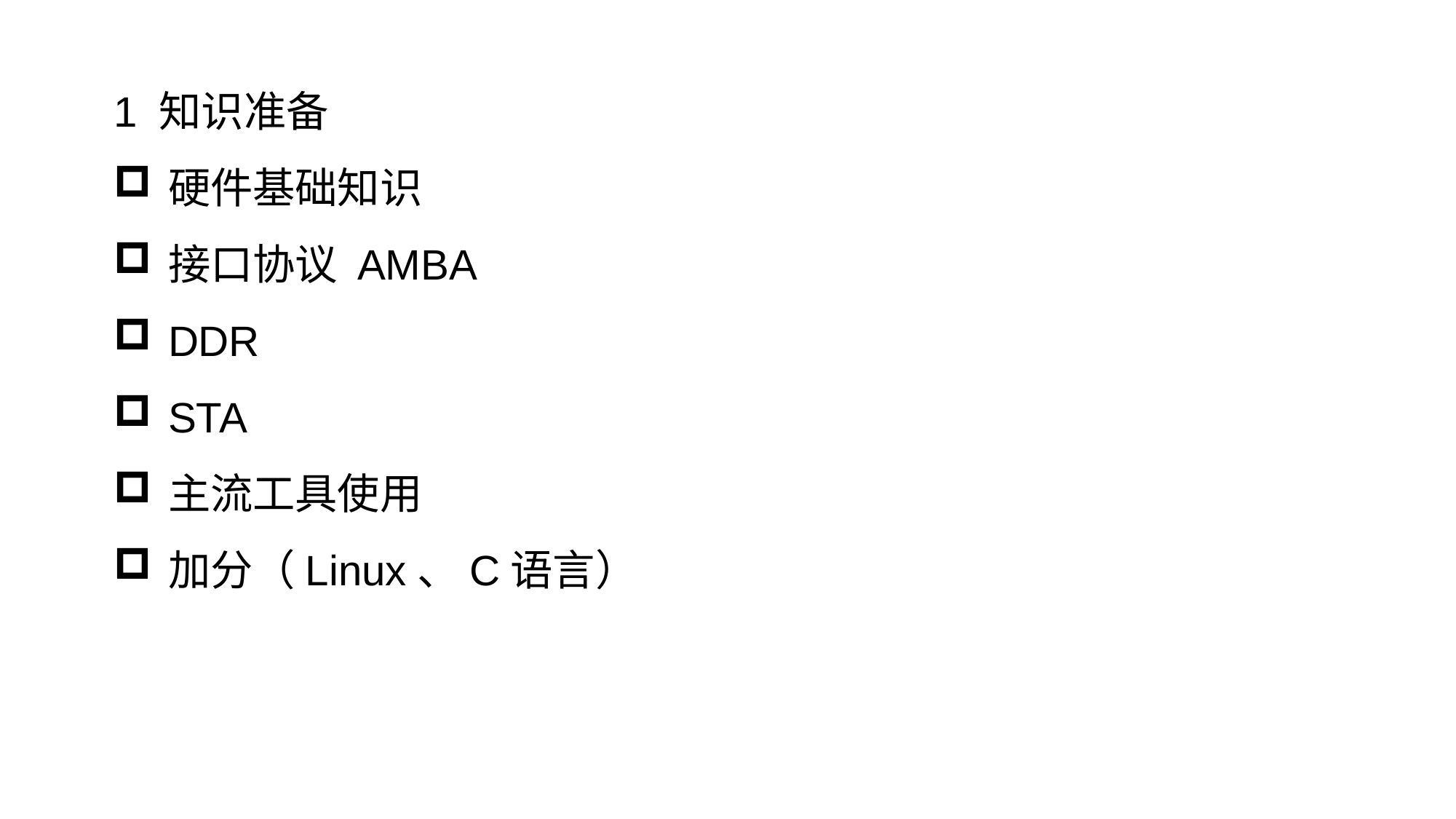

1 知识准备
硬件基础知识
接口协议 AMBA
DDR
STA
主流工具使用
加分（Linux、C语言）